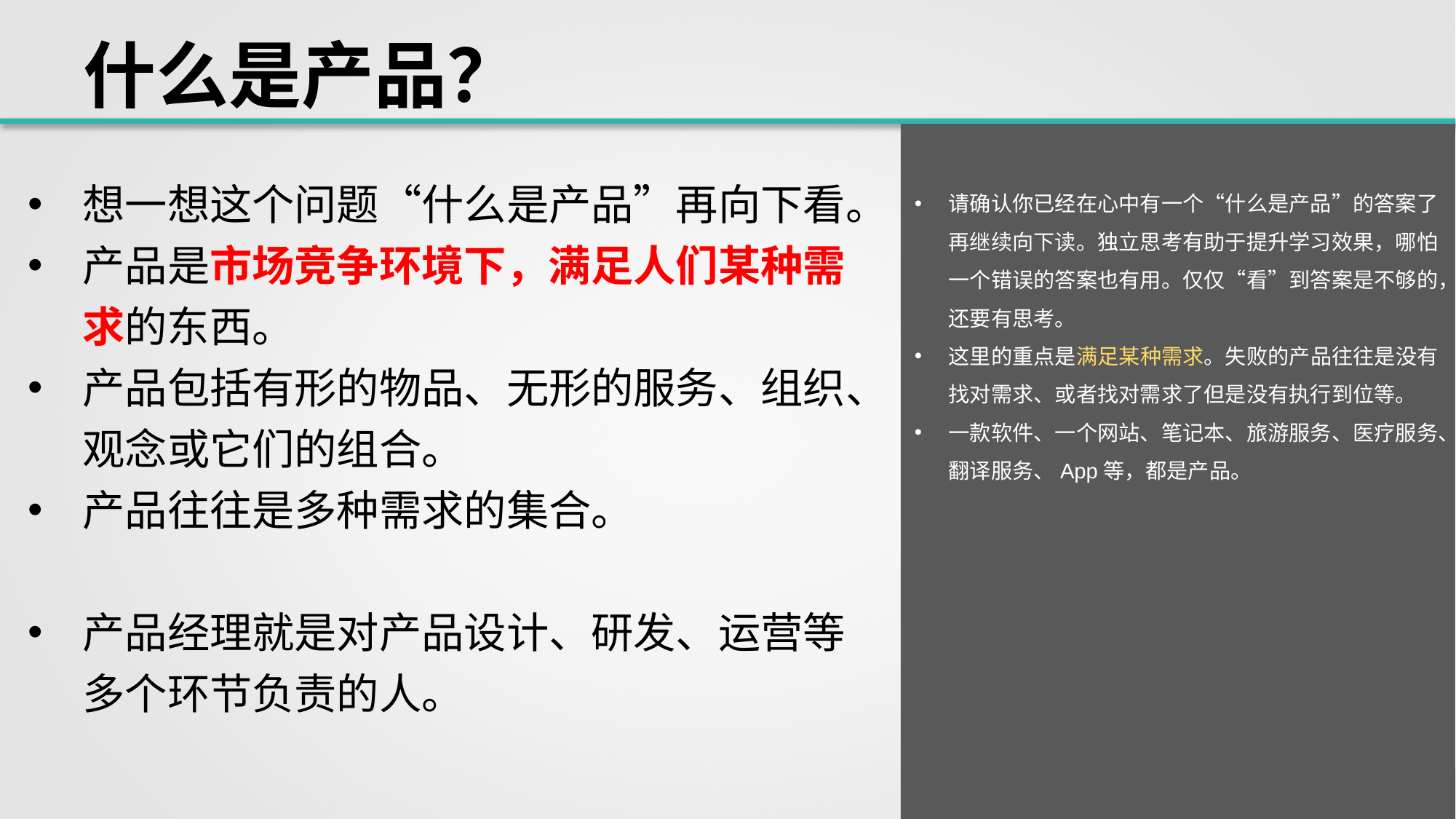

# 什么是产品？

想一想这个问题“什么是产品”再向下看。
产品是市场竞争环境下，满足人们某种需求的东西。
产品包括有形的物品、无形的服务、组织、观念或它们的组合。
产品往往是多种需求的集合。

产品经理就是对产品设计、研发、运营等多个环节负责的人。

请确认你已经在心中有一个“什么是产品”的答案了再继续向下读。独立思考有助于提升学习效果，哪怕一个错误的答案也有用。仅仅“看”到答案是不够的，还要有思考。
这里的重点是满足某种需求。失败的产品往往是没有找对需求、或者找对需求了但是没有执行到位等。
一款软件、一个网站、笔记本、旅游服务、医疗服务、翻译服务、App等，都是产品。